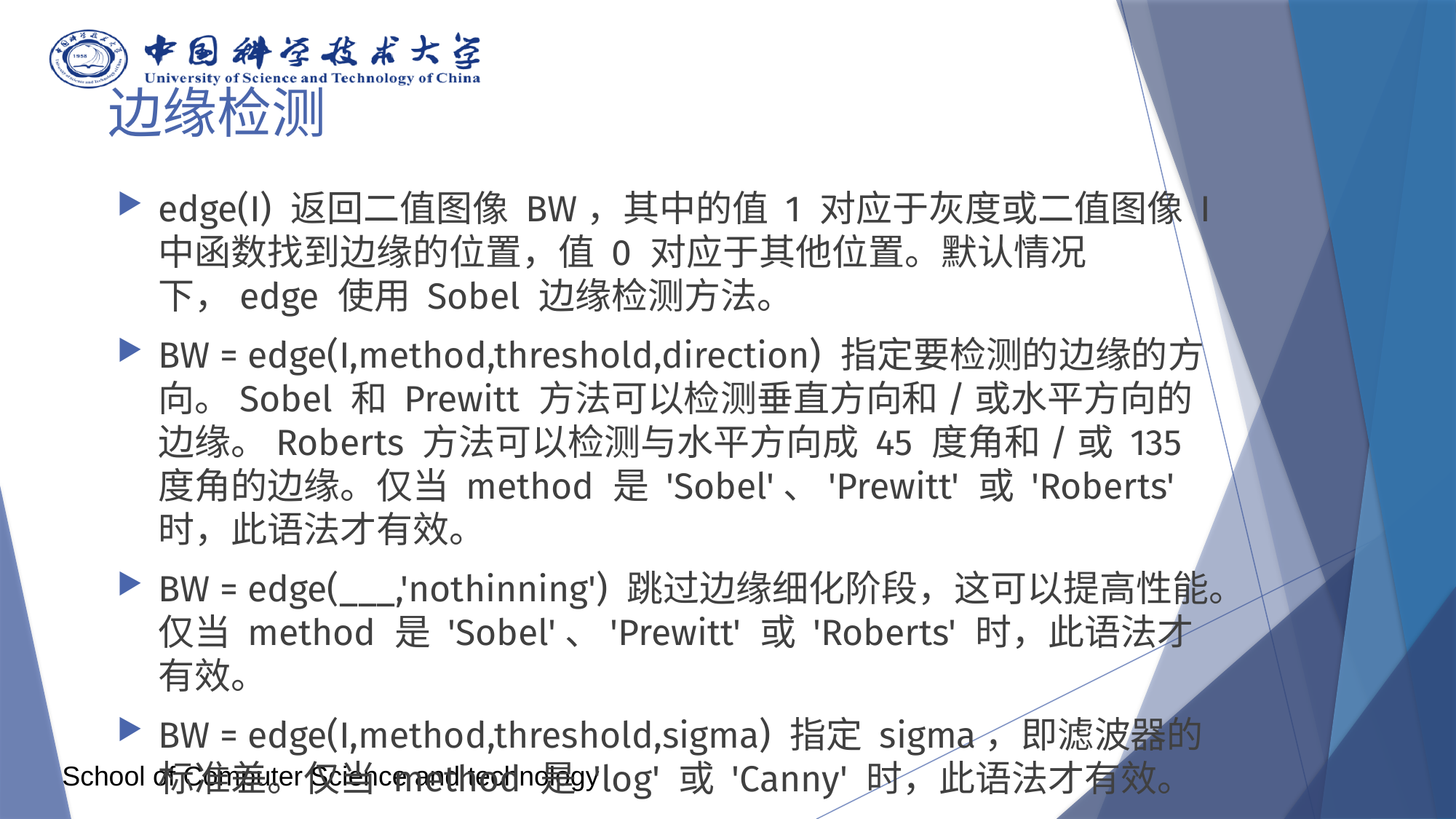

# 边缘检测
edge(I) 返回二值图像 BW，其中的值 1 对应于灰度或二值图像 I 中函数找到边缘的位置，值 0 对应于其他位置。默认情况下，edge 使用 Sobel 边缘检测方法。
BW = edge(I,method,threshold,direction) 指定要检测的边缘的方向。Sobel 和 Prewitt 方法可以检测垂直方向和/或水平方向的边缘。Roberts 方法可以检测与水平方向成 45 度角和/或 135 度角的边缘。仅当 method 是 'Sobel'、'Prewitt' 或 'Roberts' 时，此语法才有效。
BW = edge(___,'nothinning') 跳过边缘细化阶段，这可以提高性能。仅当 method 是 'Sobel'、'Prewitt' 或 'Roberts' 时，此语法才有效。
BW = edge(I,method,threshold,sigma) 指定 sigma，即滤波器的标准差。仅当 method 是 'log' 或 'Canny' 时，此语法才有效。